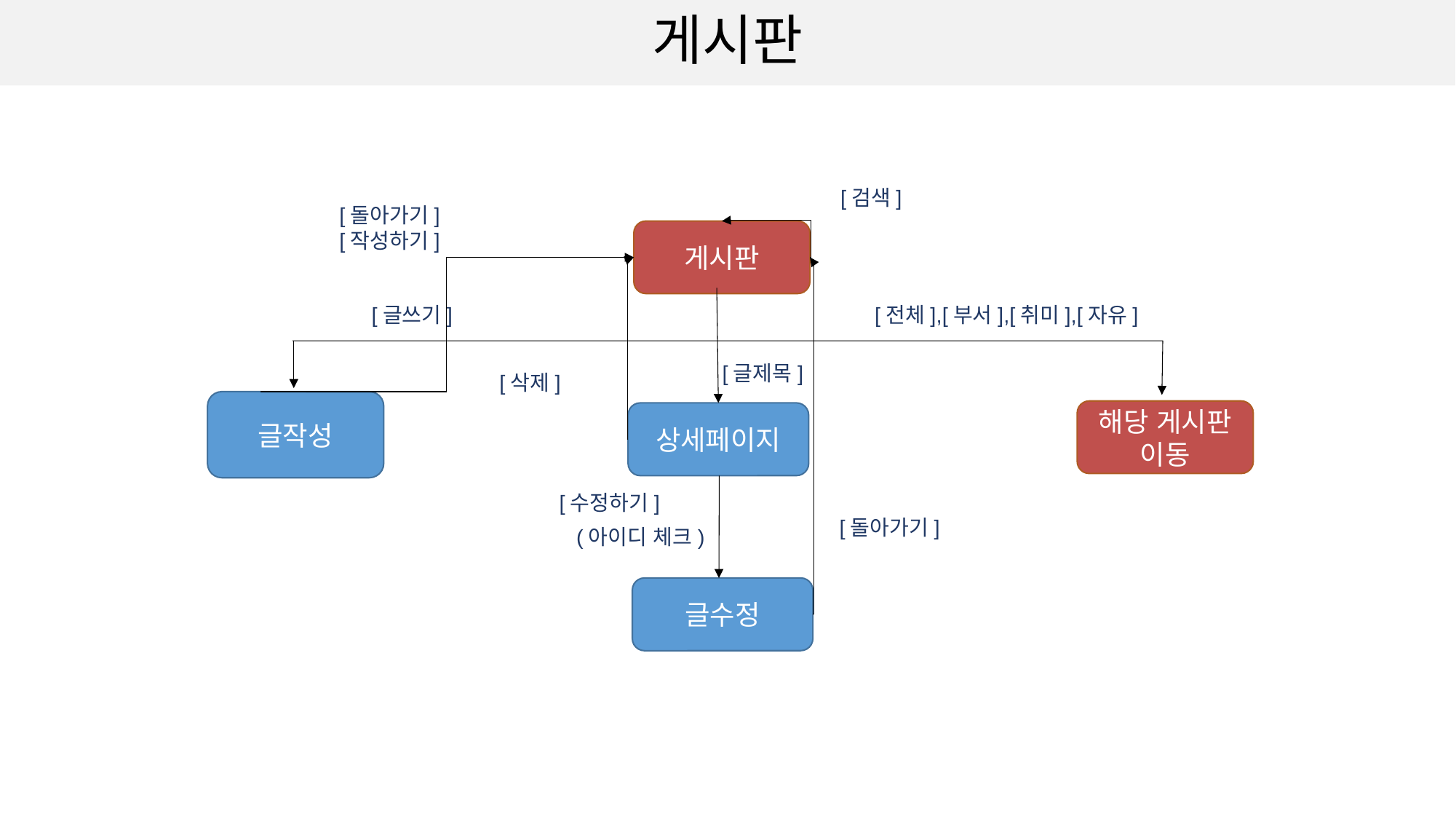

게시판
[검색]
[돌아가기]
[작성하기]
게시판
[글쓰기]
[전체],[부서],[취미],[자유]
[글제목]
[삭제]
글작성
해당 게시판
이동
상세페이지
[수정하기]

[돌아가기]
(아이디 체크)
글수정